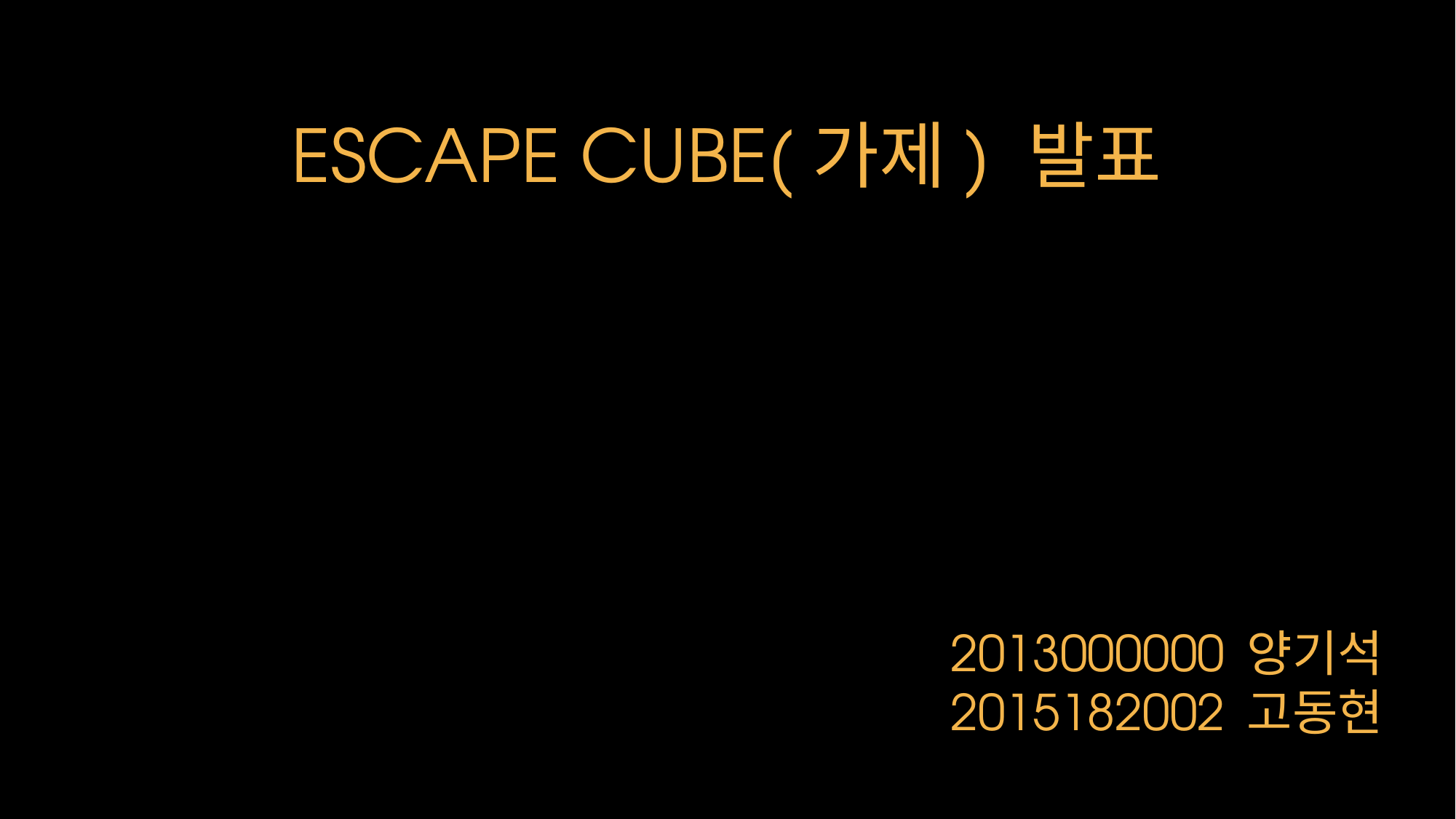

# Escape Cube(가제) 발표
2013000000 양기석
2015182002 고동현